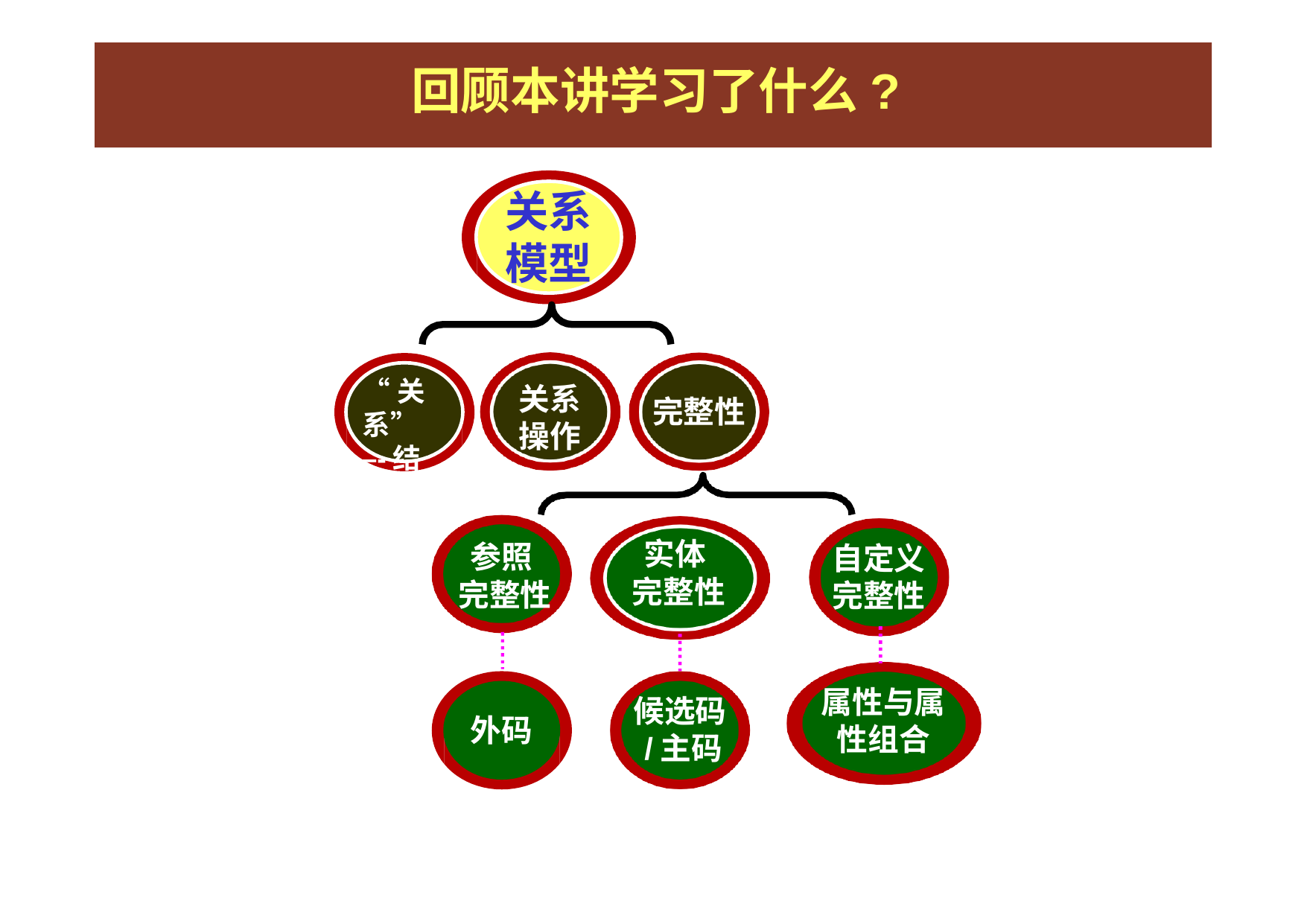

# 回顾本讲学习了什么?

关系 模型

关系 操作
“关系”
–-结构
关系操作
完整性
实体  完整性
参照完 整性
实体 完整性
参照  完整性
自定义 完整性

属性与属 性组合
候选码
/主码
外码